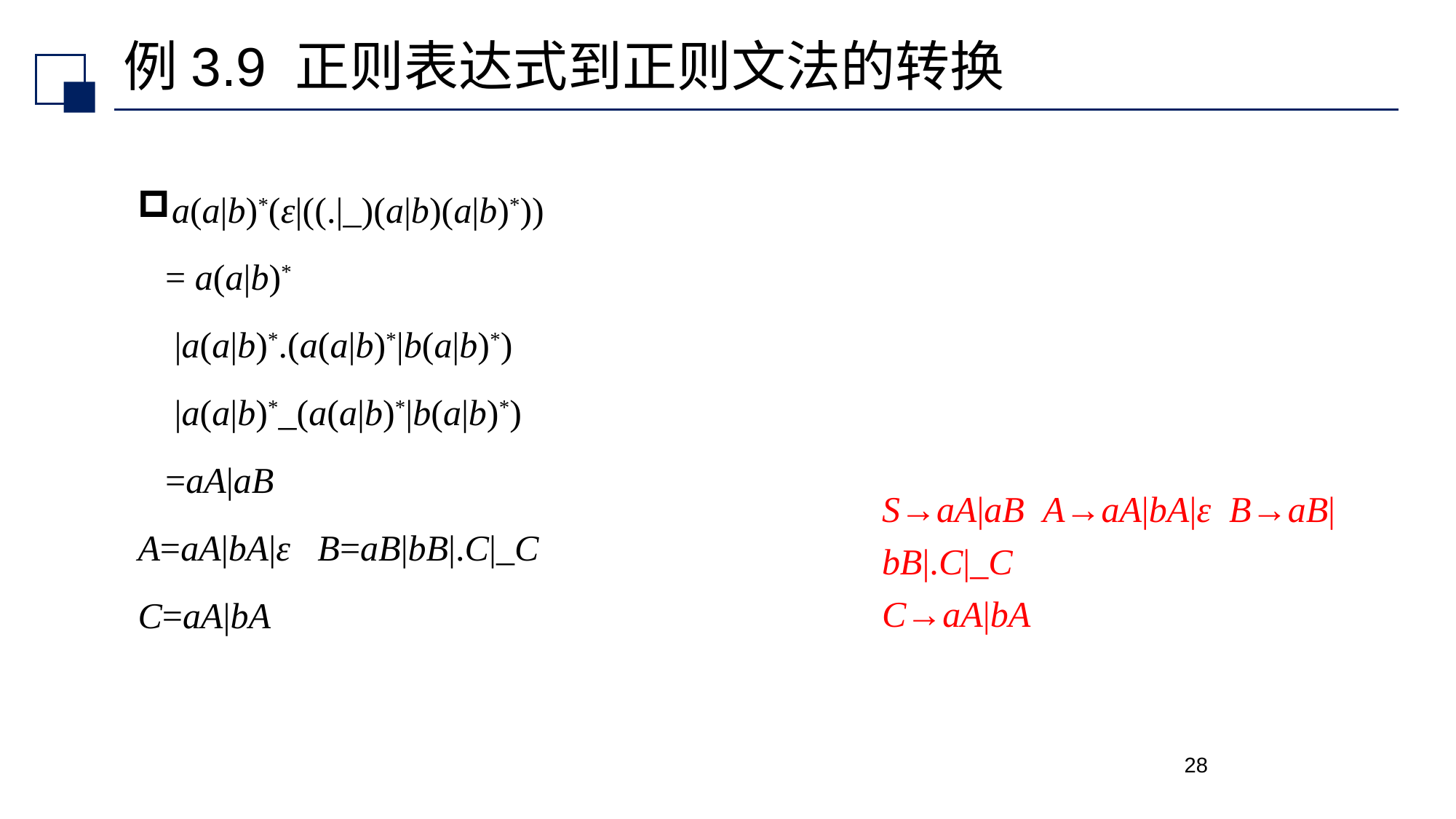

# 例3.9 正则表达式到正则文法的转换
a(a|b)*(ε|((.|_)(a|b)(a|b)*))
	= a(a|b)*
 	 |a(a|b)*.(a(a|b)*|b(a|b)*)
	 |a(a|b)*_(a(a|b)*|b(a|b)*)
	=aA|aB
A=aA|bA|ε   B=aB|bB|.C|_C
C=aA|bA
S→aA|aB  A→aA|bA|ε  B→aB|bB|.C|_C
C→aA|bA
28